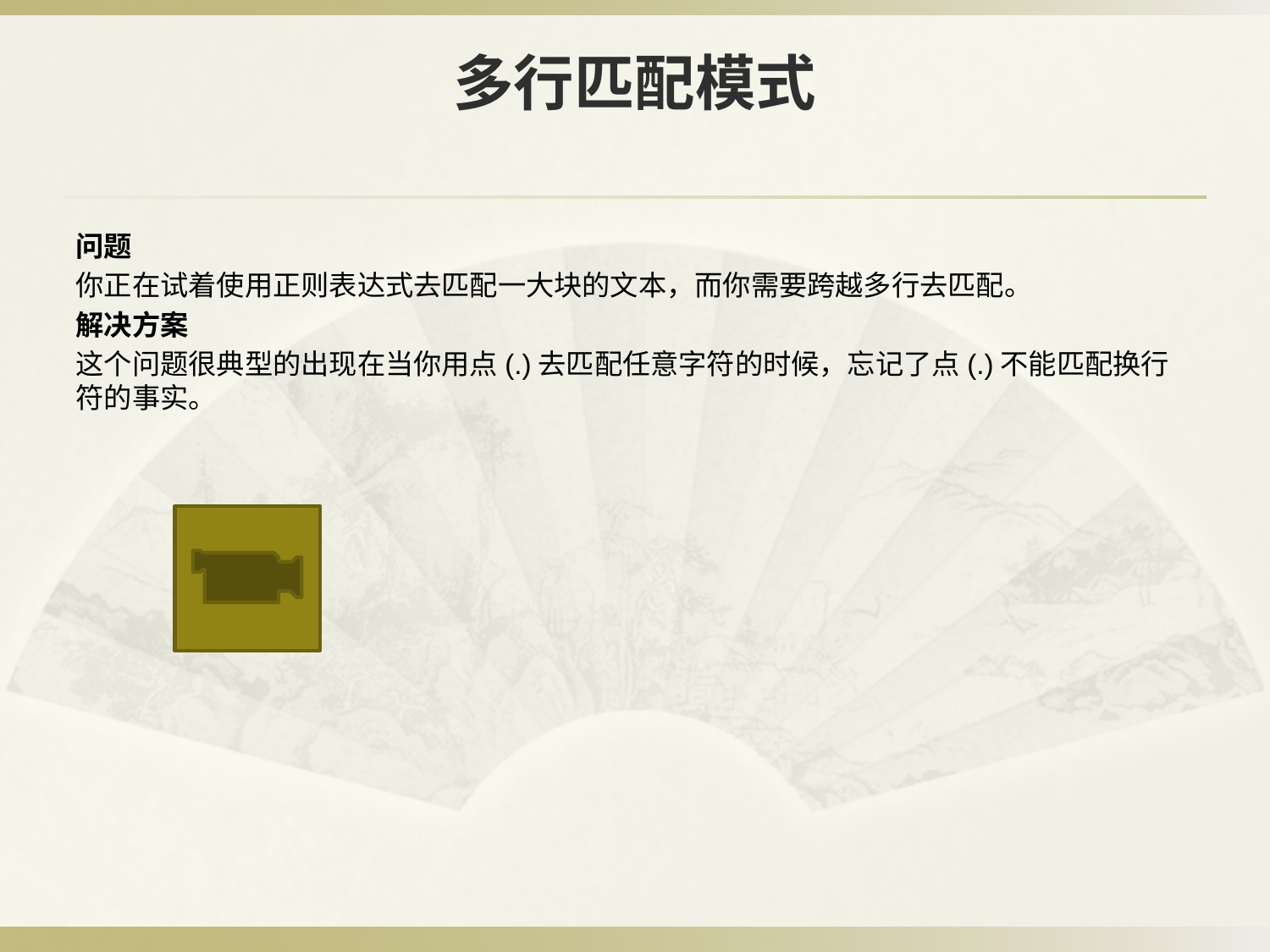

# 多行匹配模式
问题
你正在试着使用正则表达式去匹配一大块的文本，而你需要跨越多行去匹配。
解决方案
这个问题很典型的出现在当你用点(.)去匹配任意字符的时候，忘记了点(.)不能匹配换行符的事实。